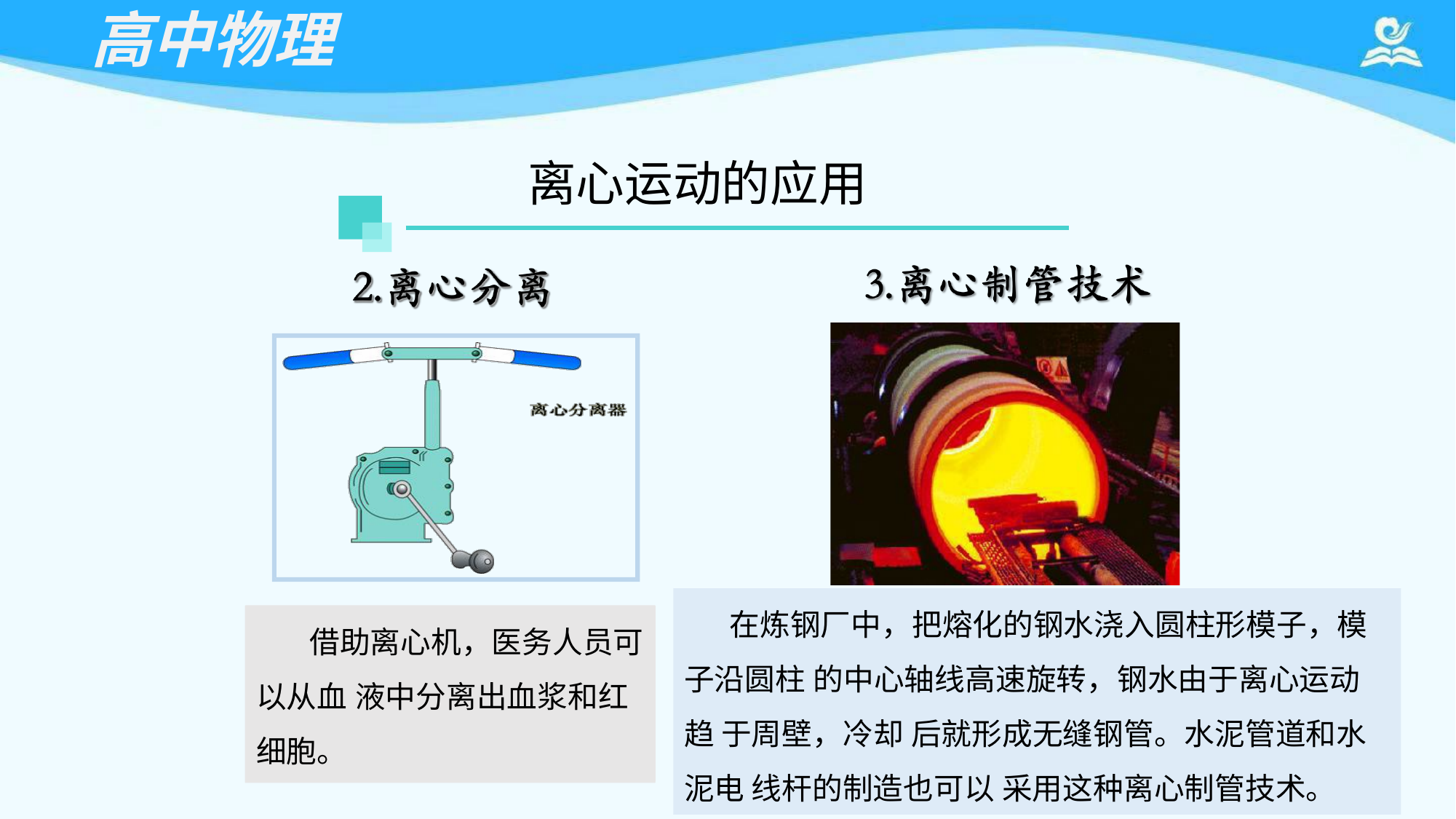

# 高中物理
离心运动的应用

在炼钢厂中，把熔化的钢水浇入圆柱形模子，模 子沿圆柱的中心轴线高速旋转，钢水由于离心运动趋 于周壁，冷却后就形成无缝钢管。水泥管道和水泥电 线杆的制造也可以采用这种离心制管技术。

借助离心机，医务人员可 以从血液中分离出血浆和红 细胞。